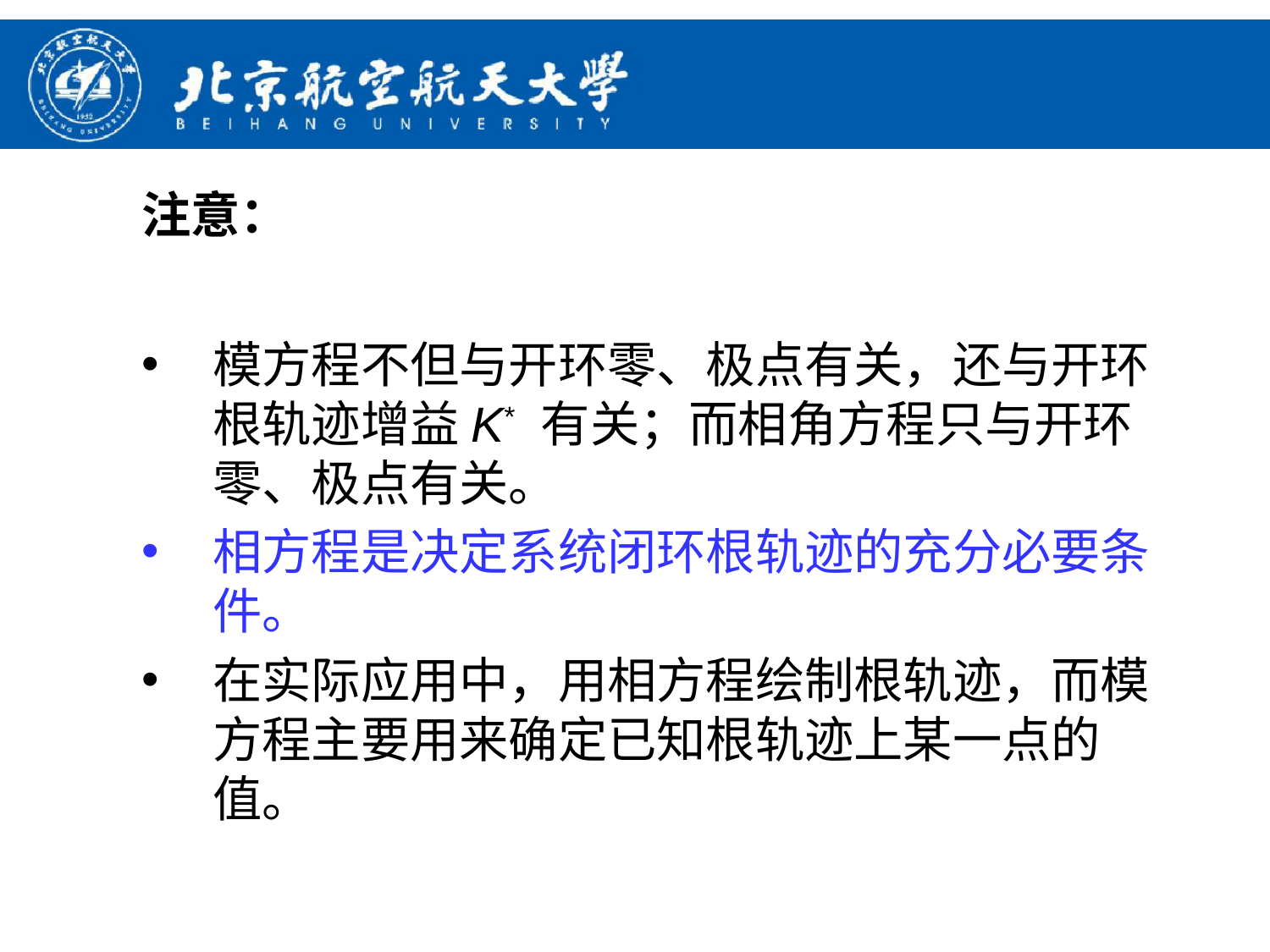

注意：
模方程不但与开环零、极点有关，还与开环根轨迹增益K* 有关；而相角方程只与开环零、极点有关。
相方程是决定系统闭环根轨迹的充分必要条件。
在实际应用中，用相方程绘制根轨迹，而模方程主要用来确定已知根轨迹上某一点的     值。